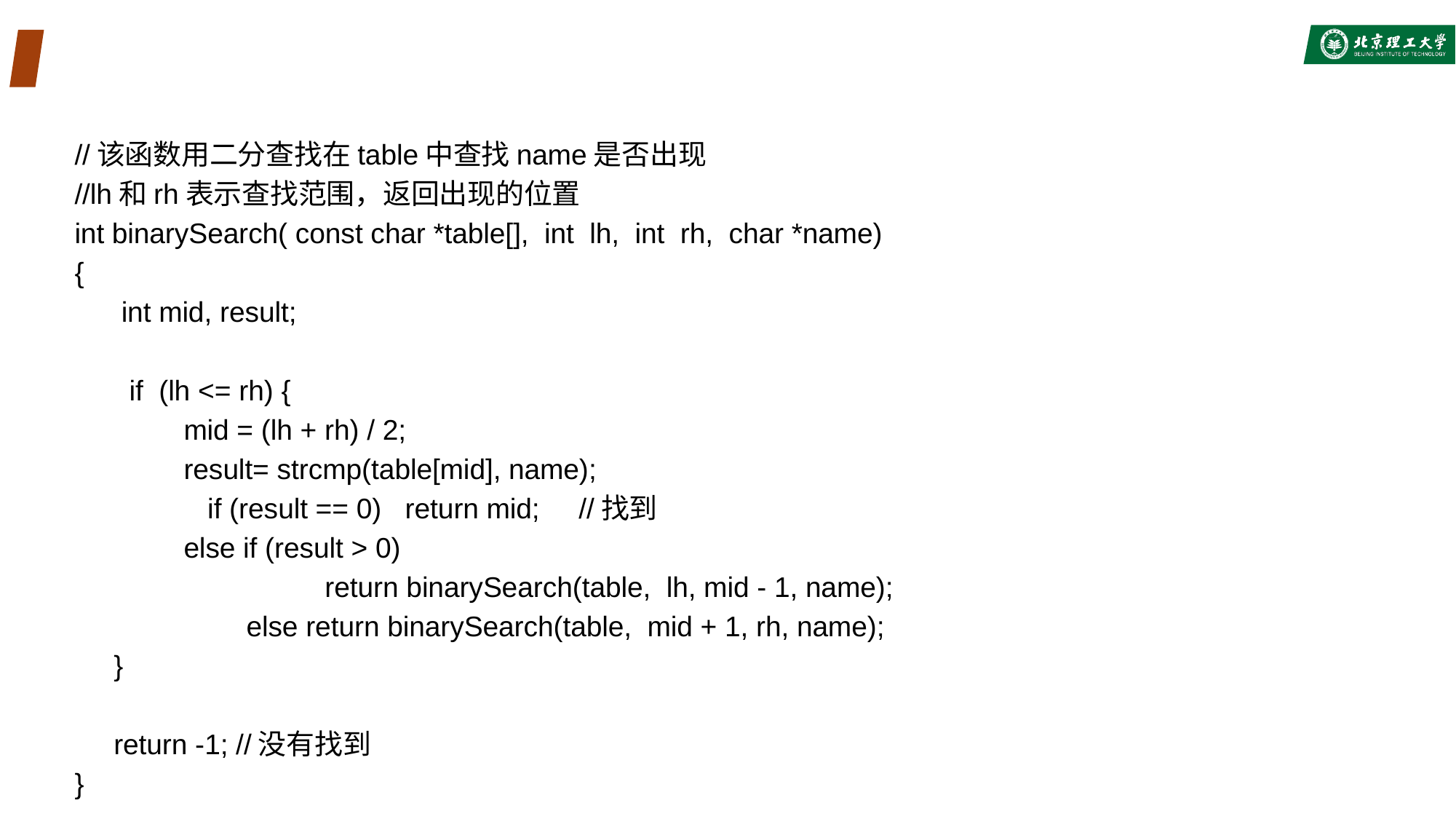

#
//该函数用二分查找在table中查找name是否出现
//lh和rh表示查找范围，返回出现的位置
int binarySearch( const char *table[],  int  lh,  int  rh,  char *name)
{
      int mid, result;

       if  (lh <= rh) {
	mid = (lh + rh) / 2;
	result= strcmp(table[mid], name);
                 if (result == 0)   return mid;     //找到
	else if (result > 0)
                                return binarySearch(table,  lh, mid - 1, name);
	        else return binarySearch(table,  mid + 1, rh, name);
     }

     return -1; //没有找到
}